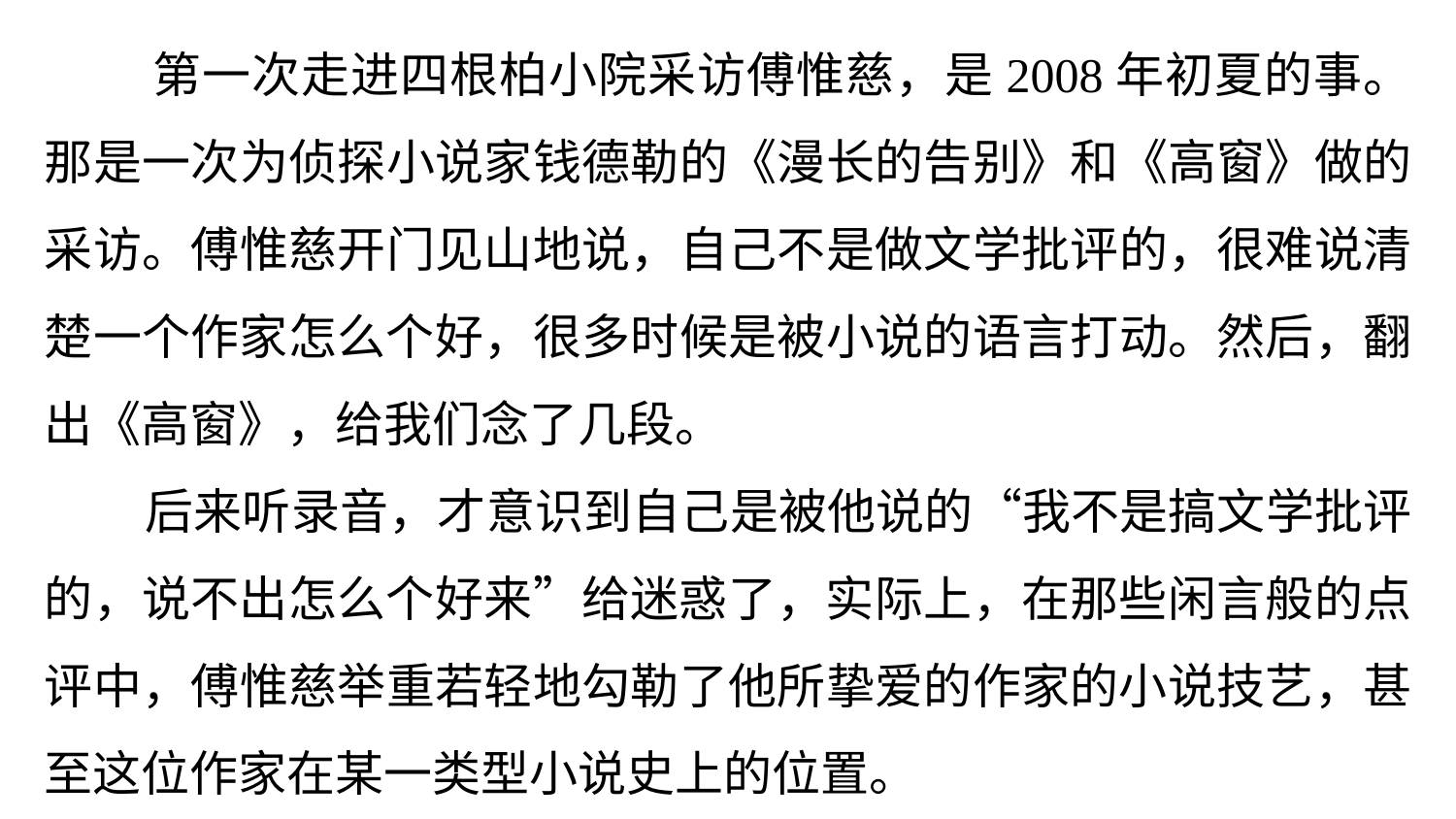

第一次走进四根柏小院采访傅惟慈，是2008年初夏的事。那是一次为侦探小说家钱德勒的《漫长的告别》和《高窗》做的采访。傅惟慈开门见山地说，自己不是做文学批评的，很难说清楚一个作家怎么个好，很多时候是被小说的语言打动。然后，翻出《高窗》，给我们念了几段。
        后来听录音，才意识到自己是被他说的“我不是搞文学批评的，说不出怎么个好来”给迷惑了，实际上，在那些闲言般的点评中，傅惟慈举重若轻地勾勒了他所挚爱的作家的小说技艺，甚至这位作家在某一类型小说史上的位置。